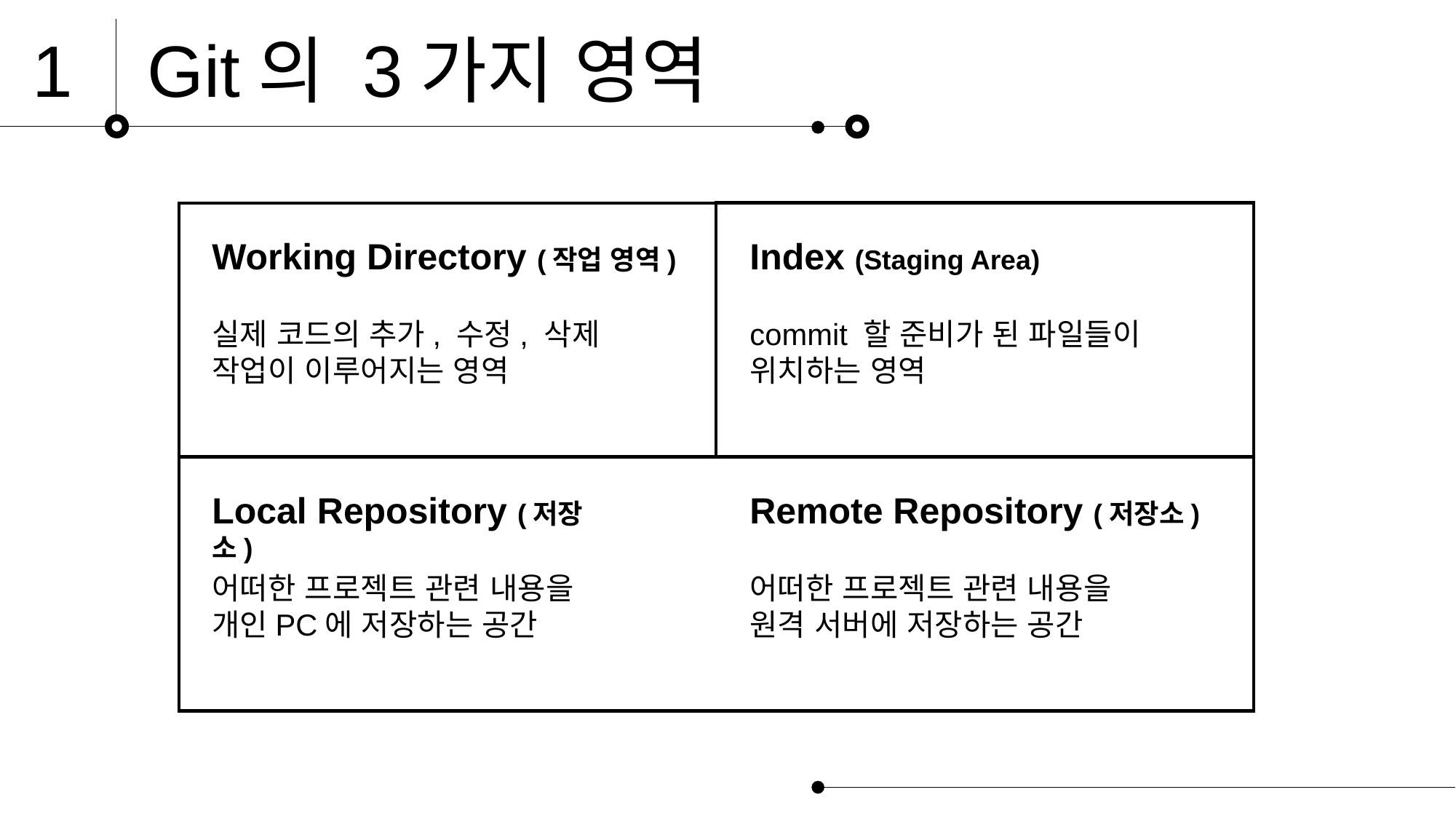

1
Git의 3가지 영역

Index (Staging Area)
commit 할 준비가 된 파일들이
위치하는 영역

Working Directory (작업 영역)
실제 코드의 추가, 수정, 삭제 작업이 이루어지는 영역

Local Repository (저장소)
Remote Repository (저장소)
어떠한 프로젝트 관련 내용을
개인PC에 저장하는 공간
어떠한 프로젝트 관련 내용을
원격 서버에 저장하는 공간